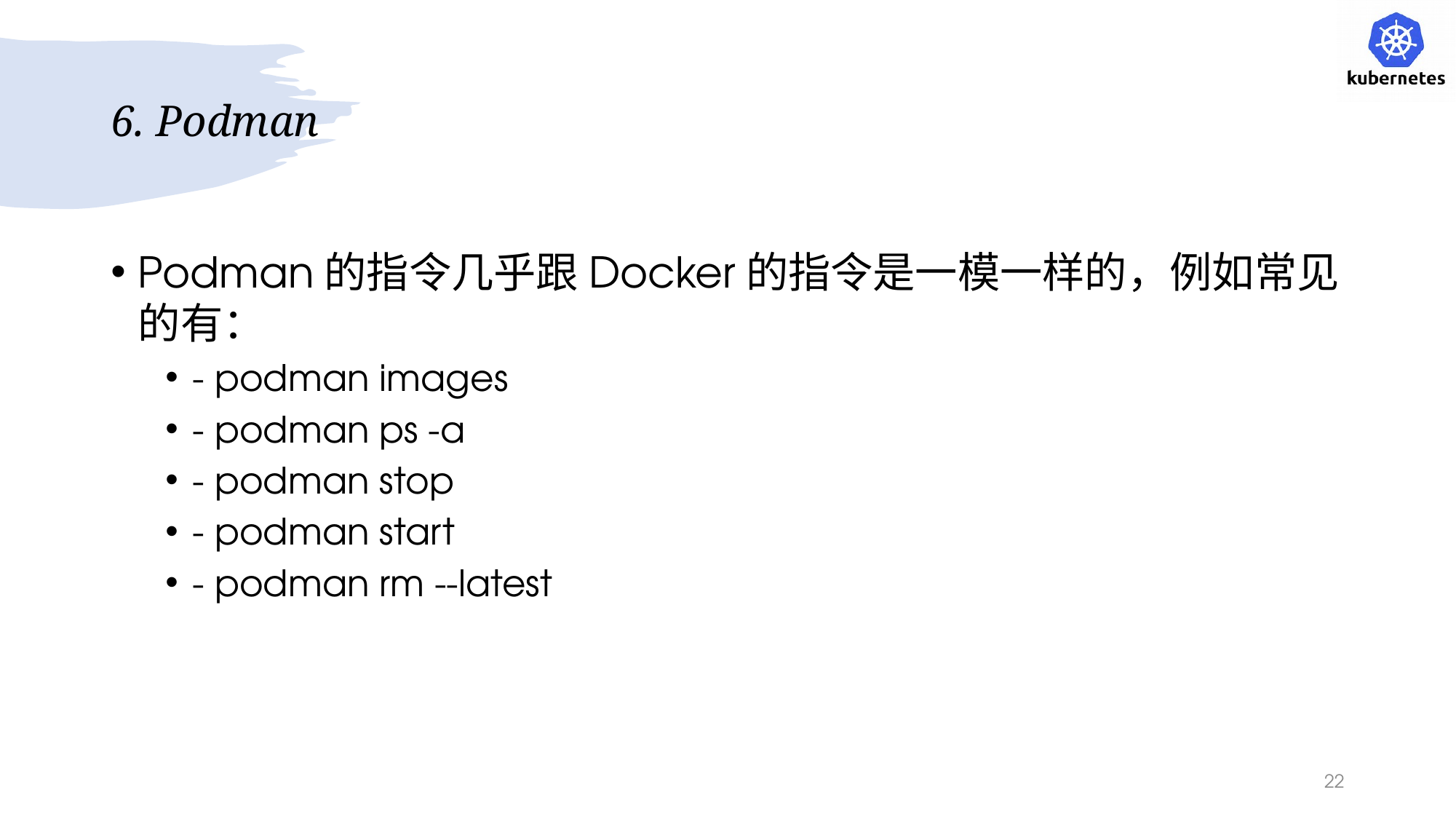

# 6. Podman
Podman的指令几乎跟Docker的指令是一模一样的，例如常见的有：
- podman images
- podman ps -a
- podman stop
- podman start
- podman rm --latest
22